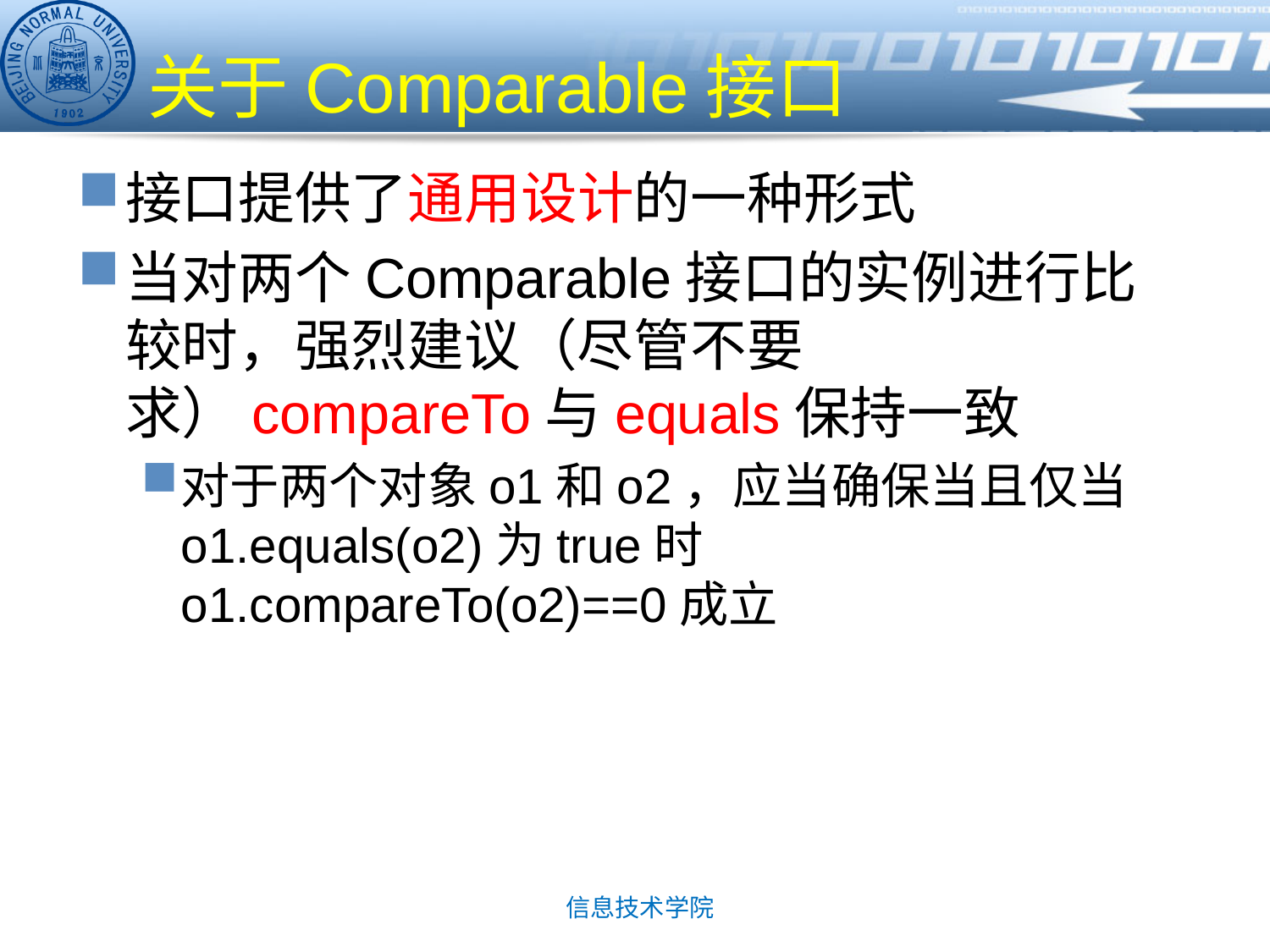

# 关于Comparable接口
接口提供了通用设计的一种形式
当对两个Comparable接口的实例进行比较时，强烈建议（尽管不要求）compareTo与equals保持一致
对于两个对象o1和o2，应当确保当且仅当o1.equals(o2)为true时o1.compareTo(o2)==0成立